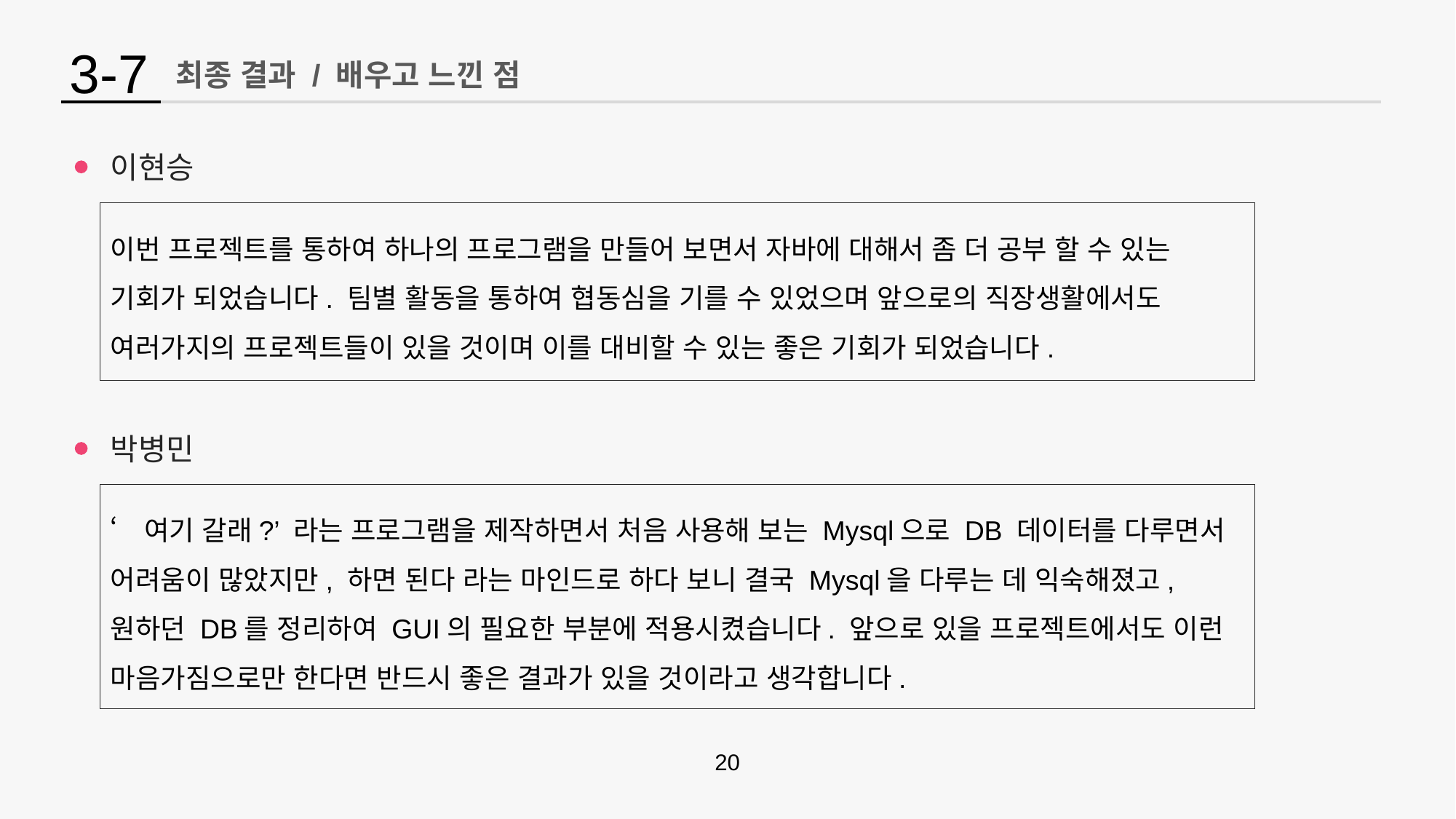

3-7
최종 결과 / 배우고 느낀 점
이현승

이번 프로젝트를 통하여 하나의 프로그램을 만들어 보면서 자바에 대해서 좀 더 공부 할 수 있는 기회가 되었습니다. 팀별 활동을 통하여 협동심을 기를 수 있었으며 앞으로의 직장생활에서도 여러가지의 프로젝트들이 있을 것이며 이를 대비할 수 있는 좋은 기회가 되었습니다.
박병민

‘여기 갈래?’ 라는 프로그램을 제작하면서 처음 사용해 보는 Mysql으로 DB 데이터를 다루면서 어려움이 많았지만, 하면 된다 라는 마인드로 하다 보니 결국 Mysql을 다루는 데 익숙해졌고, 원하던 DB를 정리하여 GUI의 필요한 부분에 적용시켰습니다. 앞으로 있을 프로젝트에서도 이런 마음가짐으로만 한다면 반드시 좋은 결과가 있을 것이라고 생각합니다.
20